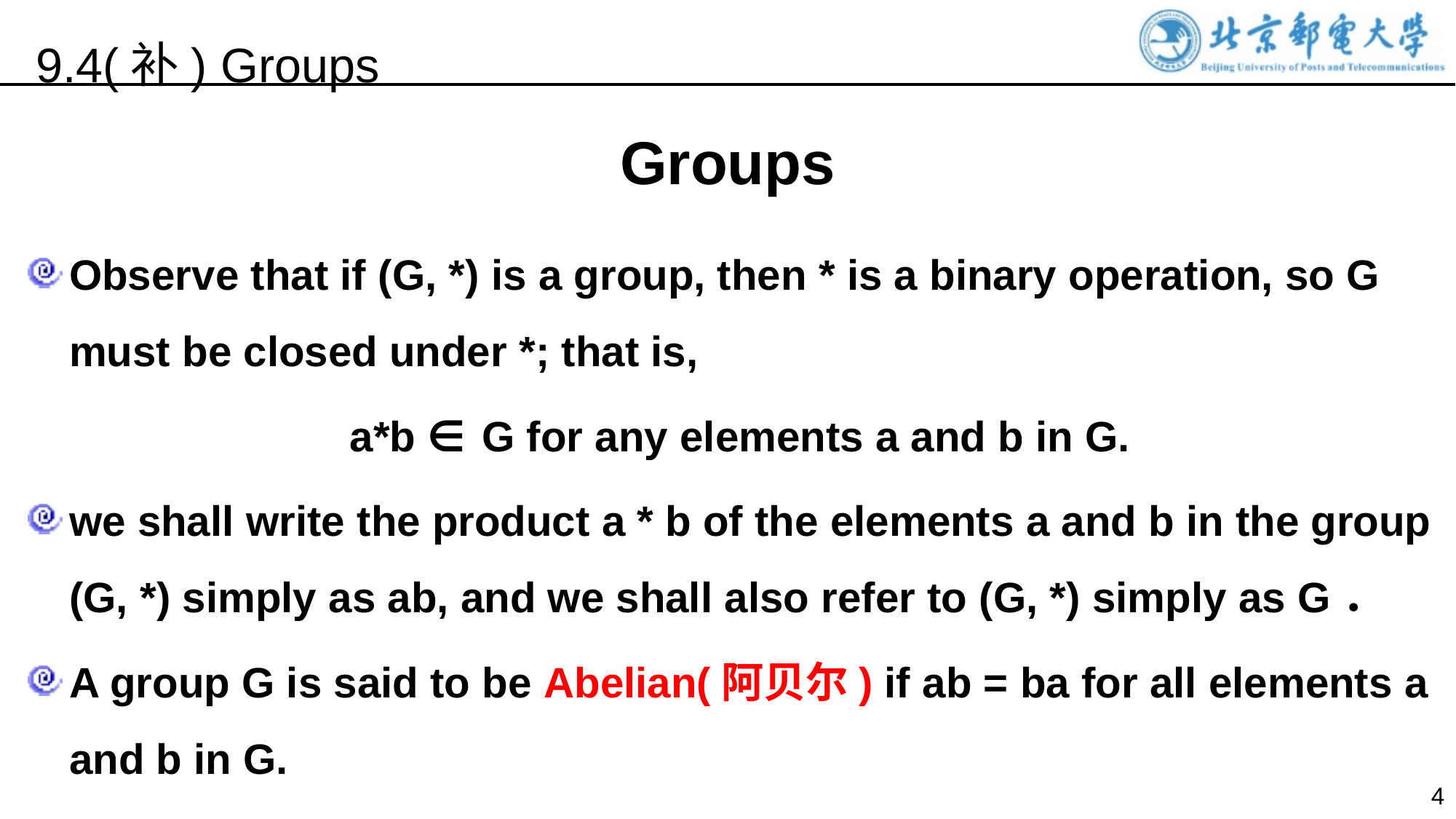

9.4(补) Groups
Groups
Observe that if (G, *) is a group, then * is a binary operation, so G must be closed under *; that is,
a*b ∈ G for any elements a and b in G.
we shall write the product a * b of the elements a and b in the group (G, *) simply as ab, and we shall also refer to (G, *) simply as G．
A group G is said to be Abelian(阿贝尔) if ab = ba for all elements a and b in G.